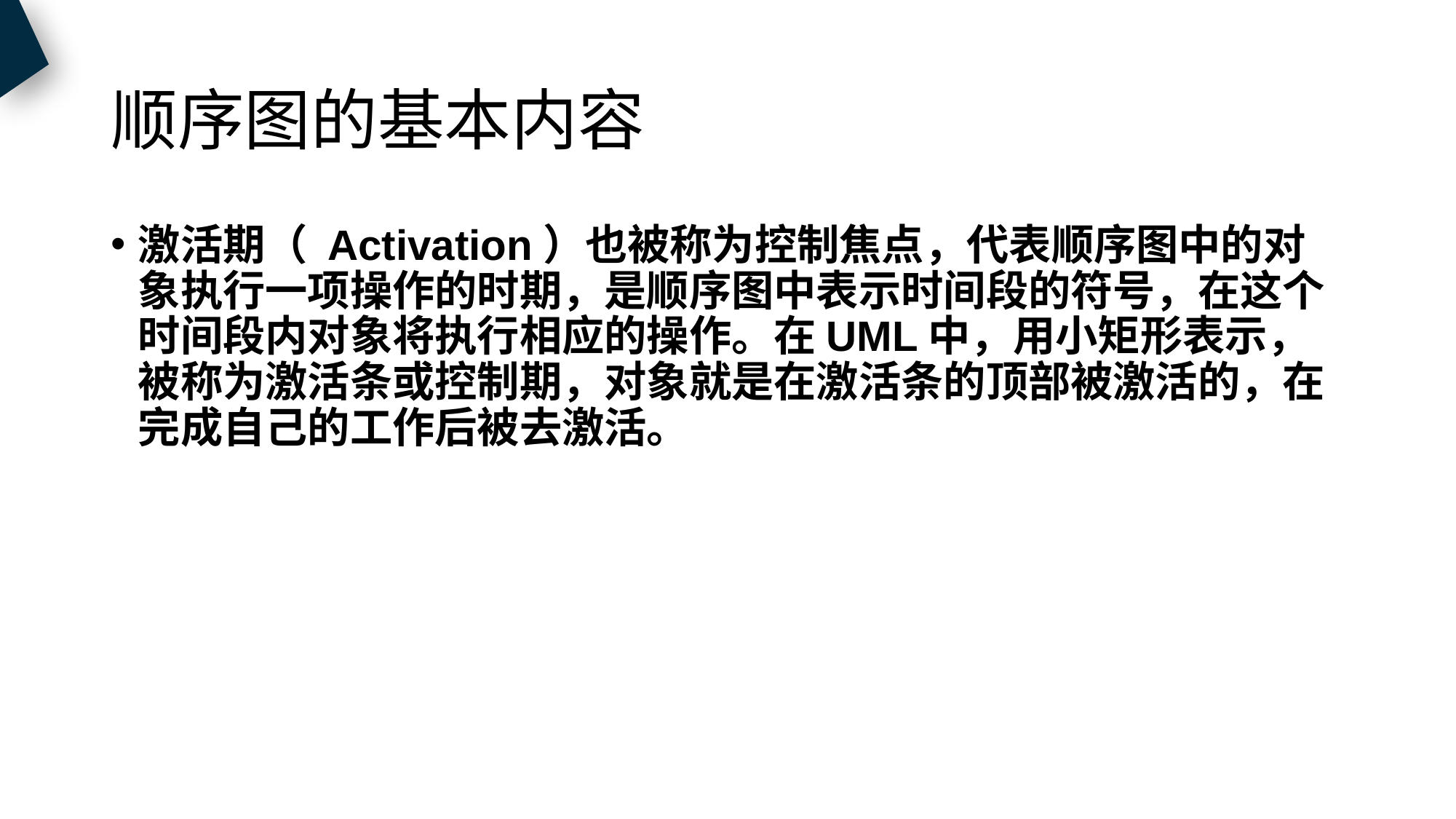

# 顺序图的基本内容
激活期（ Activation）也被称为控制焦点，代表顺序图中的对象执行一项操作的时期，是顺序图中表示时间段的符号，在这个时间段内对象将执行相应的操作。在UML中，用小矩形表示，被称为激活条或控制期，对象就是在激活条的顶部被激活的，在完成自己的工作后被去激活。